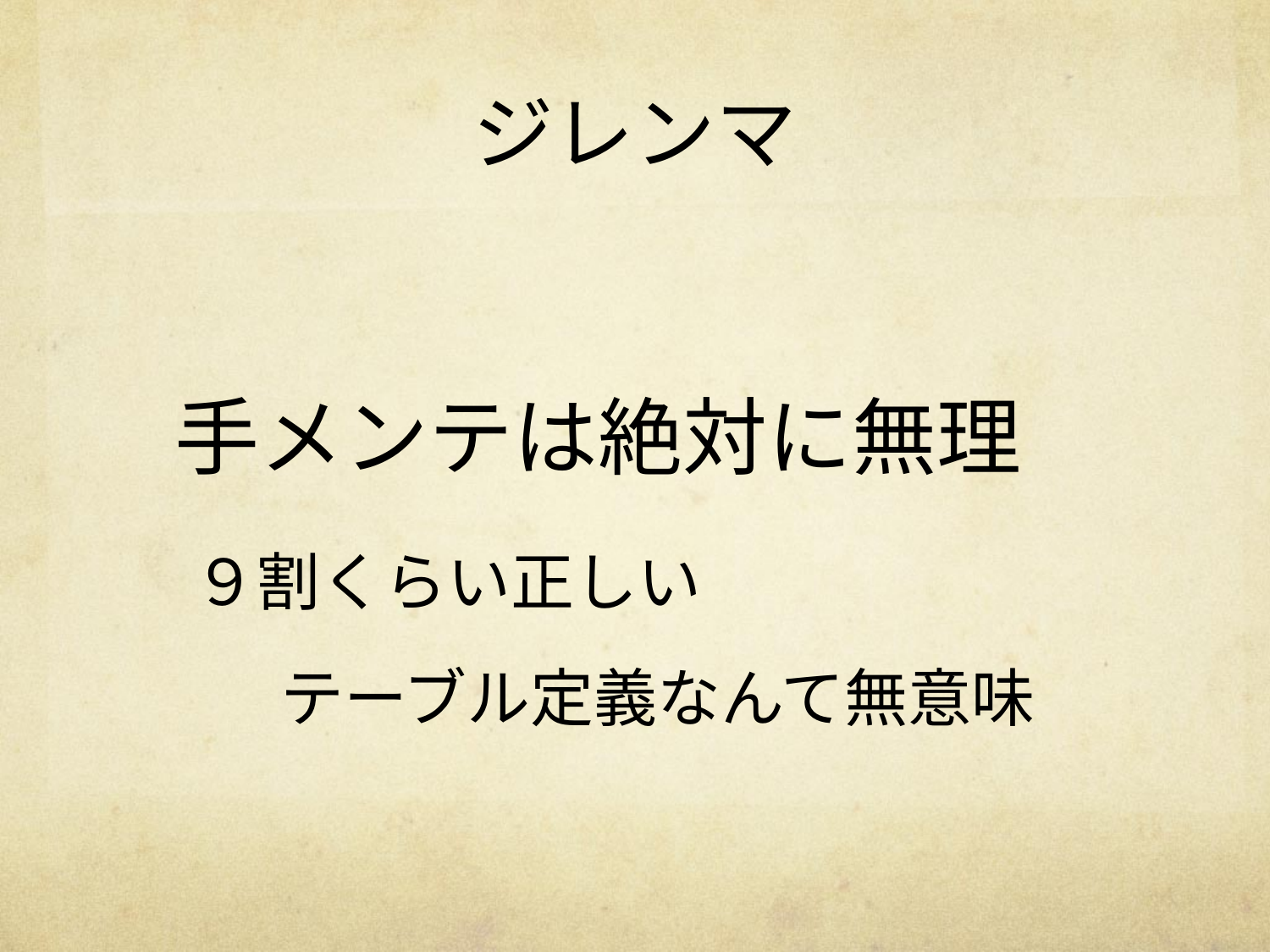

# ジレンマ

　手メンテは絶対に無理
　 ９割くらい正しい
　　　テーブル定義なんて無意味